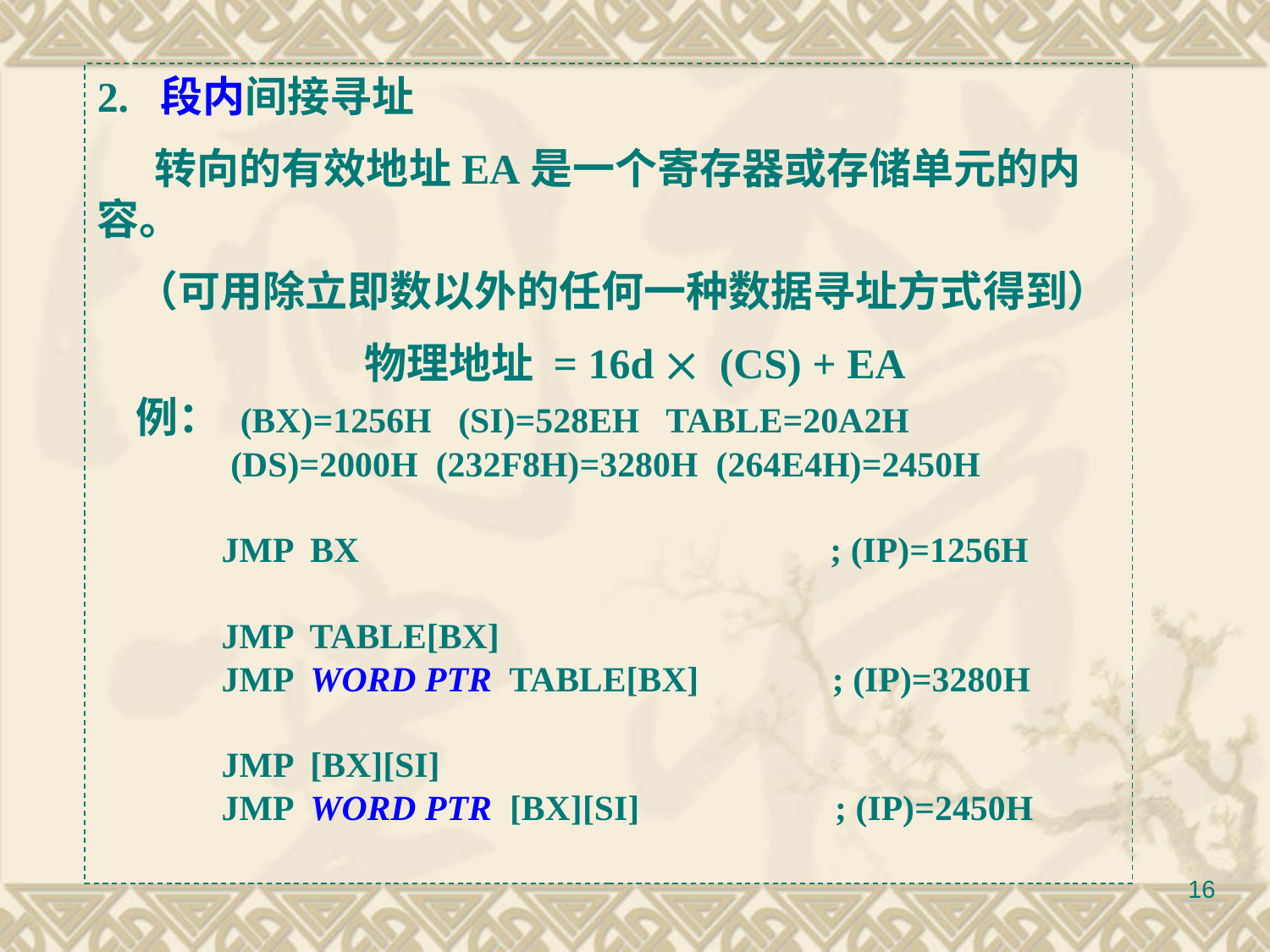

2.  段内间接寻址
     转向的有效地址EA是一个寄存器或存储单元的内容。
   （可用除立即数以外的任何一种数据寻址方式得到）
                           物理地址 = 16d ×  (CS) + EA
   例： (BX)=1256H   (SI)=528EH   TABLE=20A2H
               (DS)=2000H  (232F8H)=3280H  (264E4H)=2450H

              JMP  BX                                                     ; (IP)=1256H

              JMP  TABLE[BX]
              JMP  WORD PTR  TABLE[BX]               ; (IP)=3280H

              JMP  [BX][SI]
              JMP  WORD PTR  [BX][SI]                      ; (IP)=2450H

16